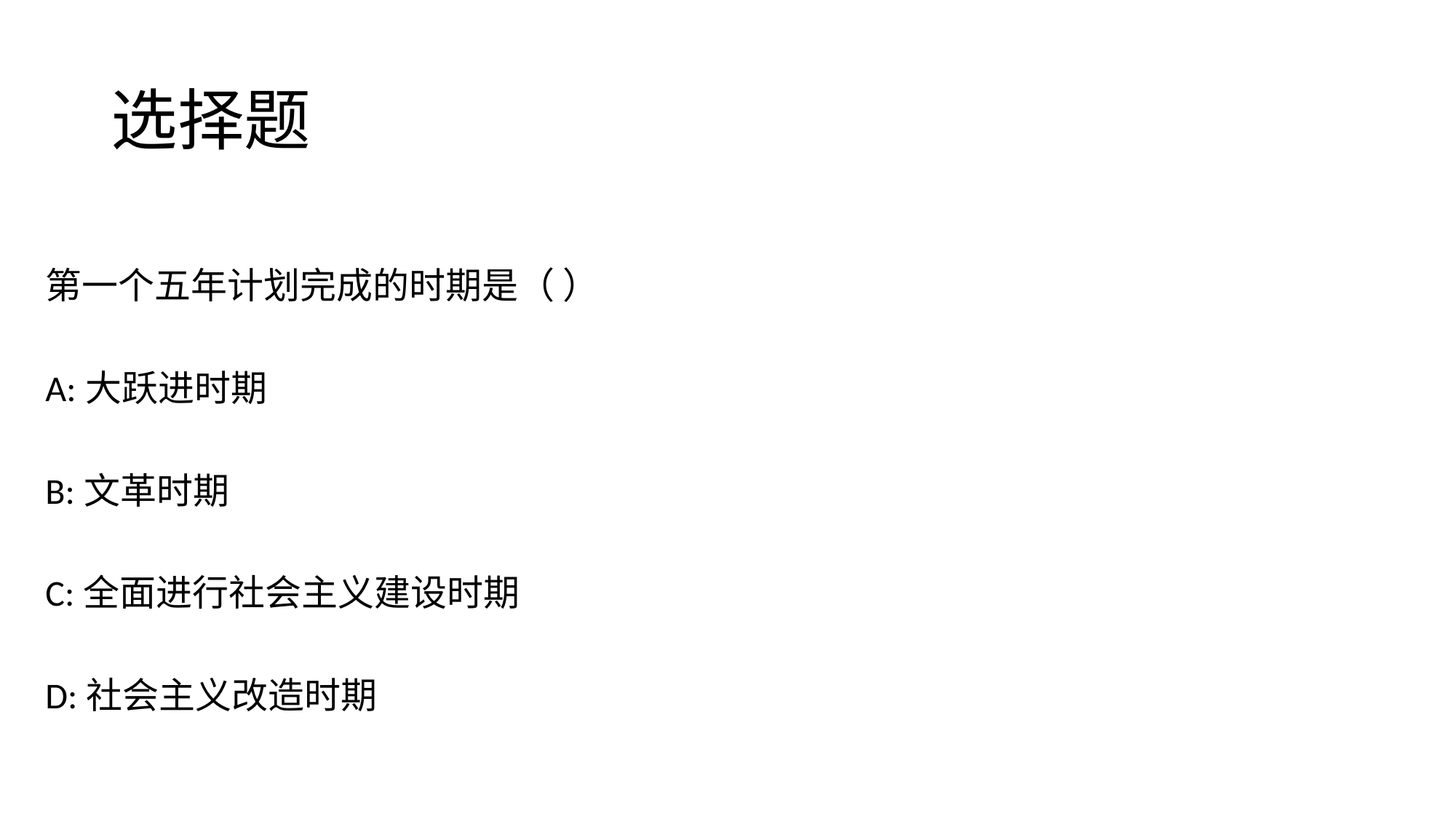

# 选择题
第一个五年计划完成的时期是（ ）
A:大跃进时期
B:文革时期
C:全面进行社会主义建设时期
D:社会主义改造时期